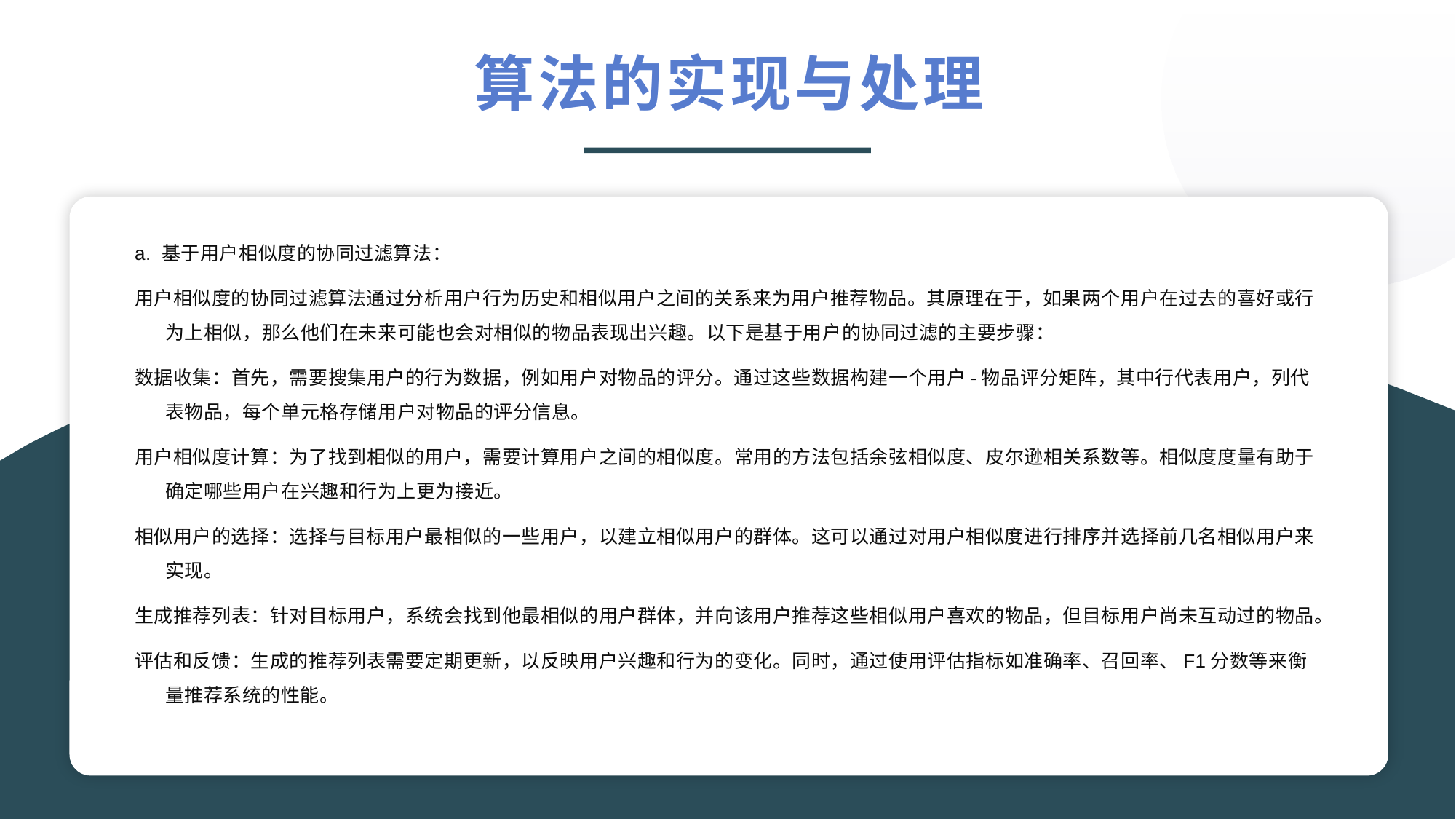

算法的实现与处理

a. 基于用户相似度的协同过滤算法：
用户相似度的协同过滤算法通过分析用户行为历史和相似用户之间的关系来为用户推荐物品。其原理在于，如果两个用户在过去的喜好或行为上相似，那么他们在未来可能也会对相似的物品表现出兴趣。以下是基于用户的协同过滤的主要步骤：
数据收集：首先，需要搜集用户的行为数据，例如用户对物品的评分。通过这些数据构建一个用户-物品评分矩阵，其中行代表用户，列代表物品，每个单元格存储用户对物品的评分信息。
用户相似度计算：为了找到相似的用户，需要计算用户之间的相似度。常用的方法包括余弦相似度、皮尔逊相关系数等。相似度度量有助于确定哪些用户在兴趣和行为上更为接近。
相似用户的选择：选择与目标用户最相似的一些用户，以建立相似用户的群体。这可以通过对用户相似度进行排序并选择前几名相似用户来实现。
生成推荐列表：针对目标用户，系统会找到他最相似的用户群体，并向该用户推荐这些相似用户喜欢的物品，但目标用户尚未互动过的物品。
评估和反馈：生成的推荐列表需要定期更新，以反映用户兴趣和行为的变化。同时，通过使用评估指标如准确率、召回率、F1分数等来衡量推荐系统的性能。